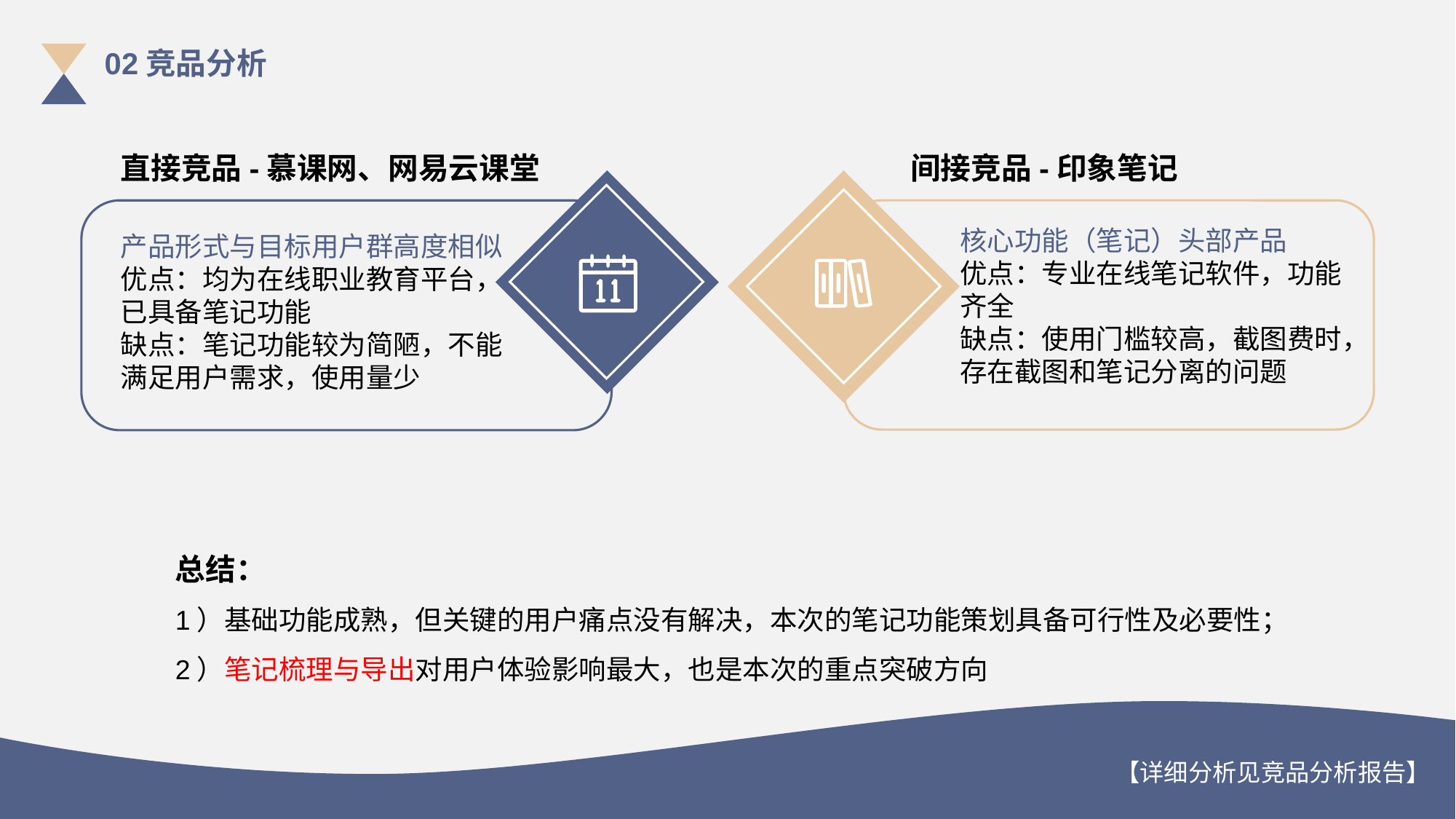

02竞品分析

直接竞品-慕课网、网易云课堂
间接竞品-印象笔记

核心功能（笔记）头部产品
优点：专业在线笔记软件，功能齐全
缺点：使用门槛较高，截图费时，存在截图和笔记分离的问题
产品形式与目标用户群高度相似
优点：均为在线职业教育平台，已具备笔记功能
缺点：笔记功能较为简陋，不能满足用户需求，使用量少
总结：
1）基础功能成熟，但关键的用户痛点没有解决，本次的笔记功能策划具备可行性及必要性；
2）笔记梳理与导出对用户体验影响最大，也是本次的重点突破方向

【详细分析见竞品分析报告】